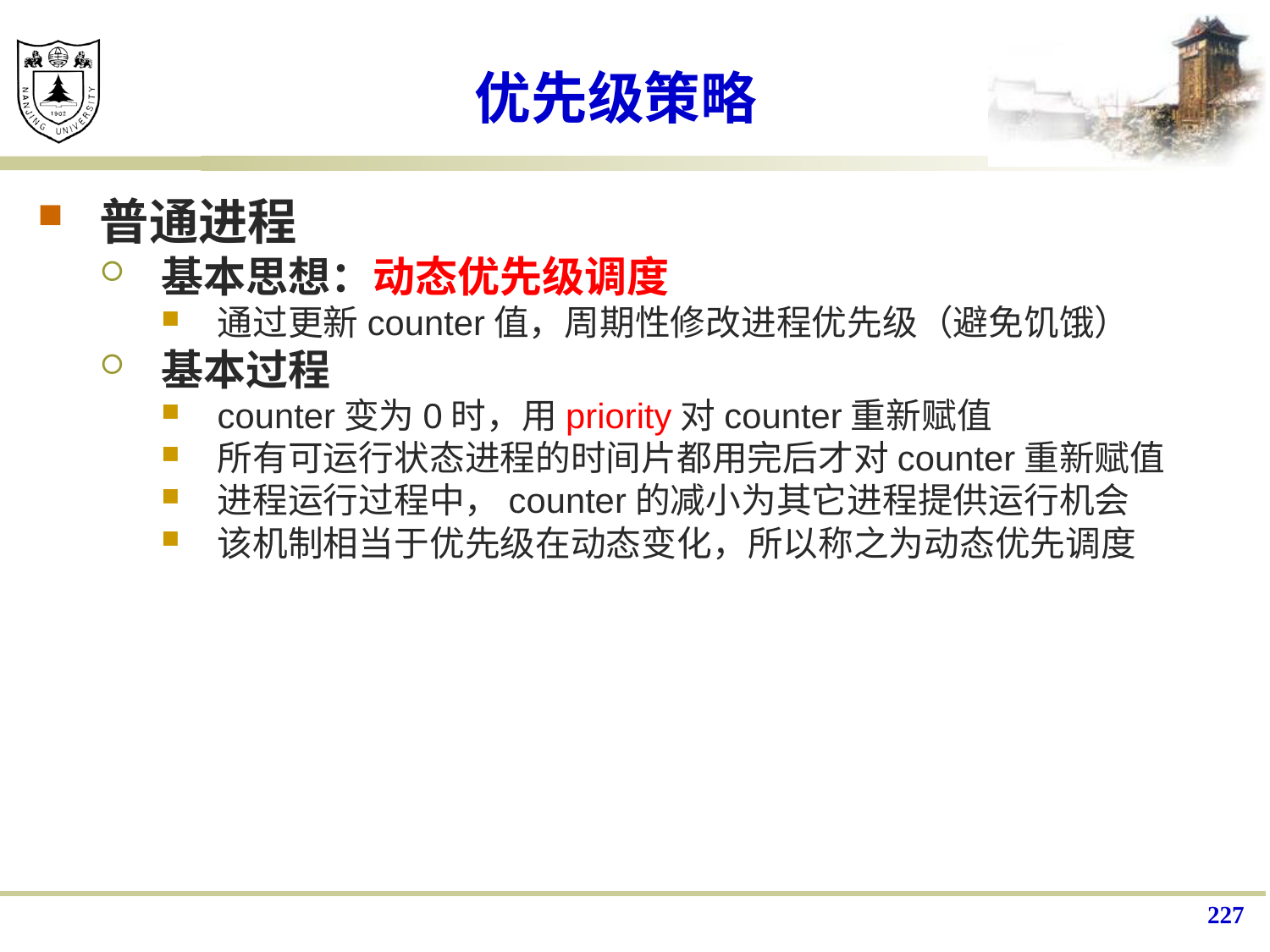

# 优先级策略
普通进程
基本思想：动态优先级调度
通过更新counter值，周期性修改进程优先级（避免饥饿）
基本过程
counter变为0时，用priority对counter重新赋值
所有可运行状态进程的时间片都用完后才对counter重新赋值
进程运行过程中，counter的减小为其它进程提供运行机会
该机制相当于优先级在动态变化，所以称之为动态优先调度
227